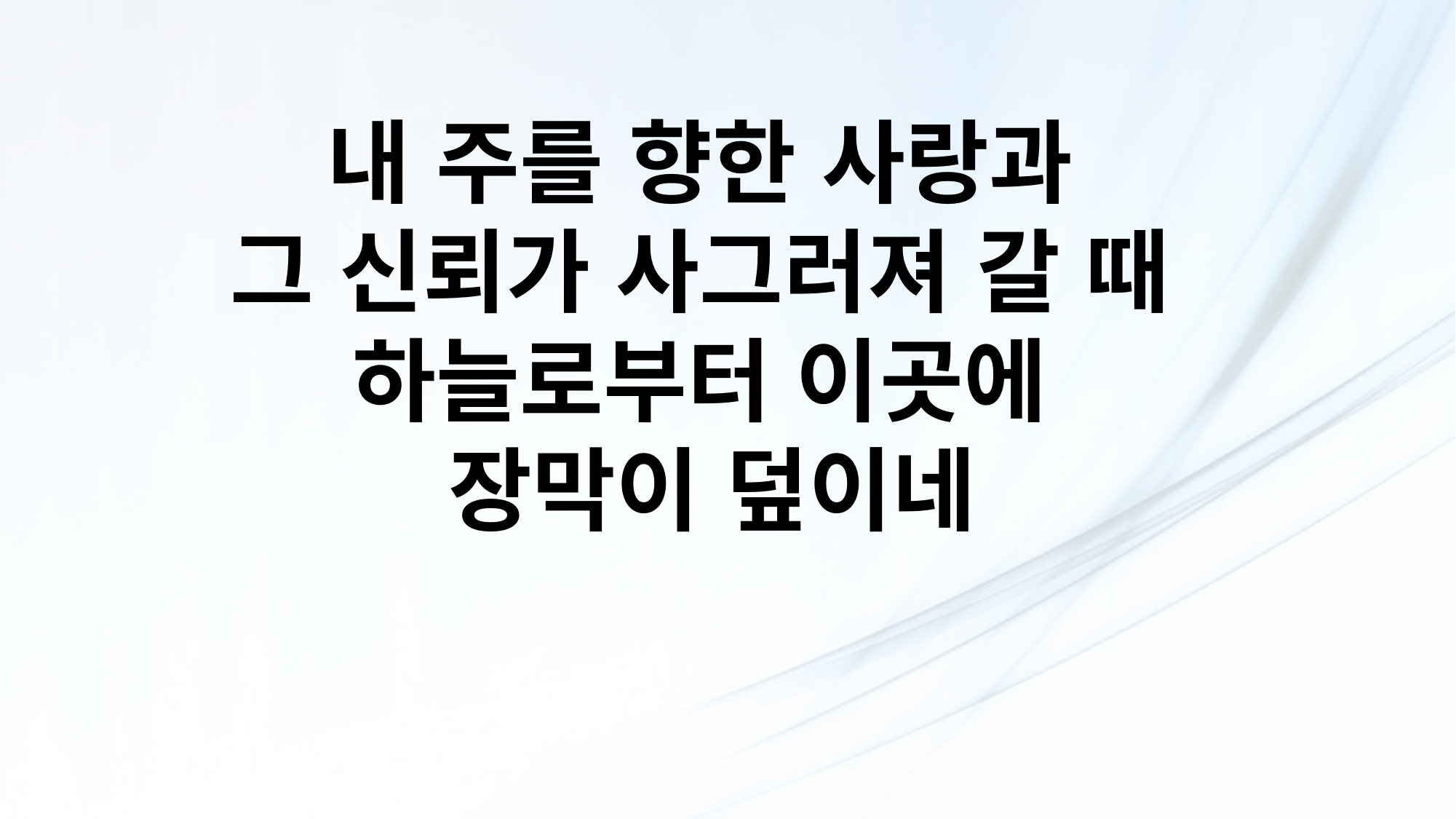

내 주를 향한 사랑과
그 신뢰가 사그러져 갈 때
하늘로부터 이곳에
장막이 덮이네